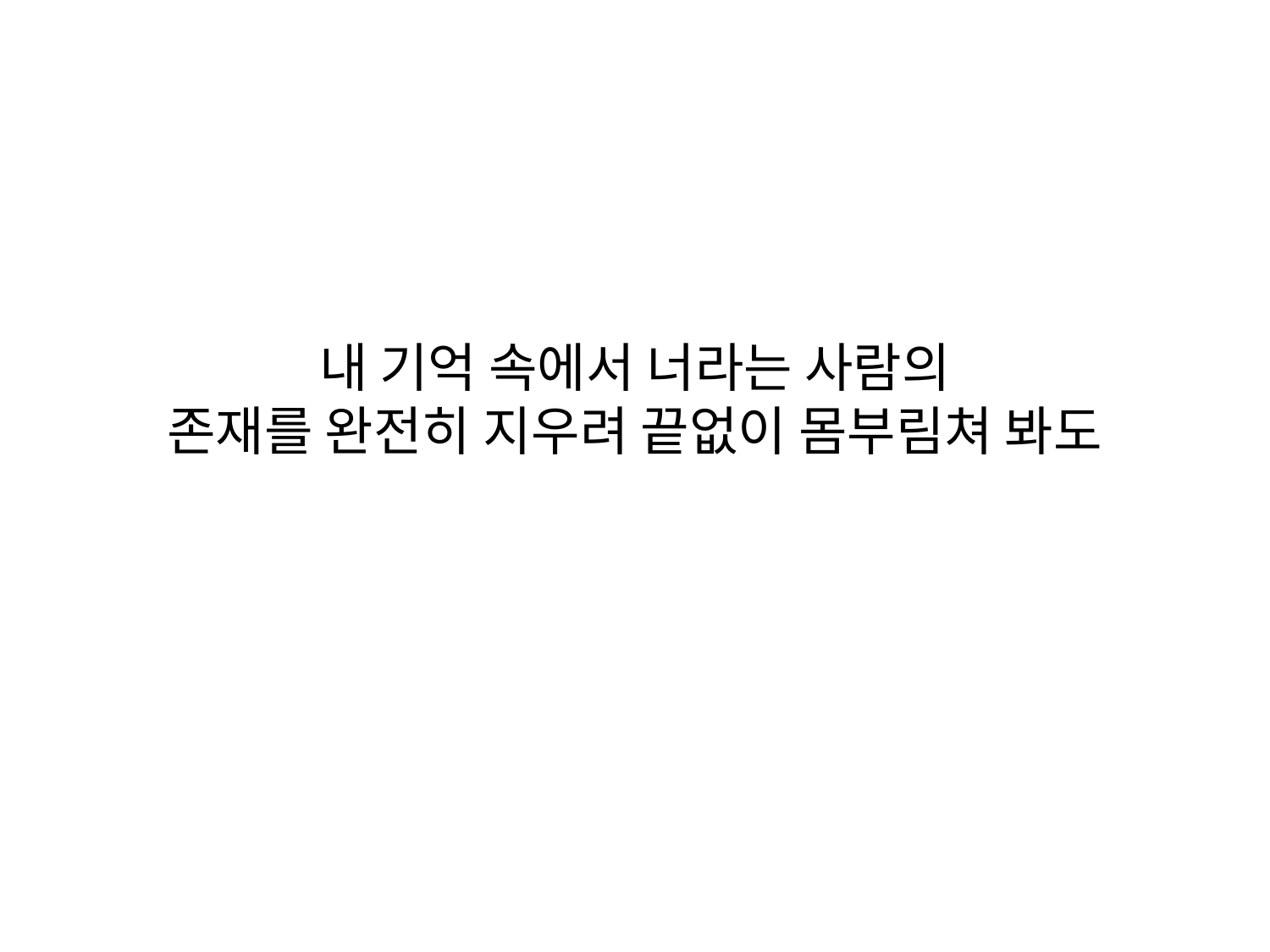

# 내 기억 속에서 너라는 사람의 존재를 완전히 지우려 끝없이 몸부림쳐 봐도